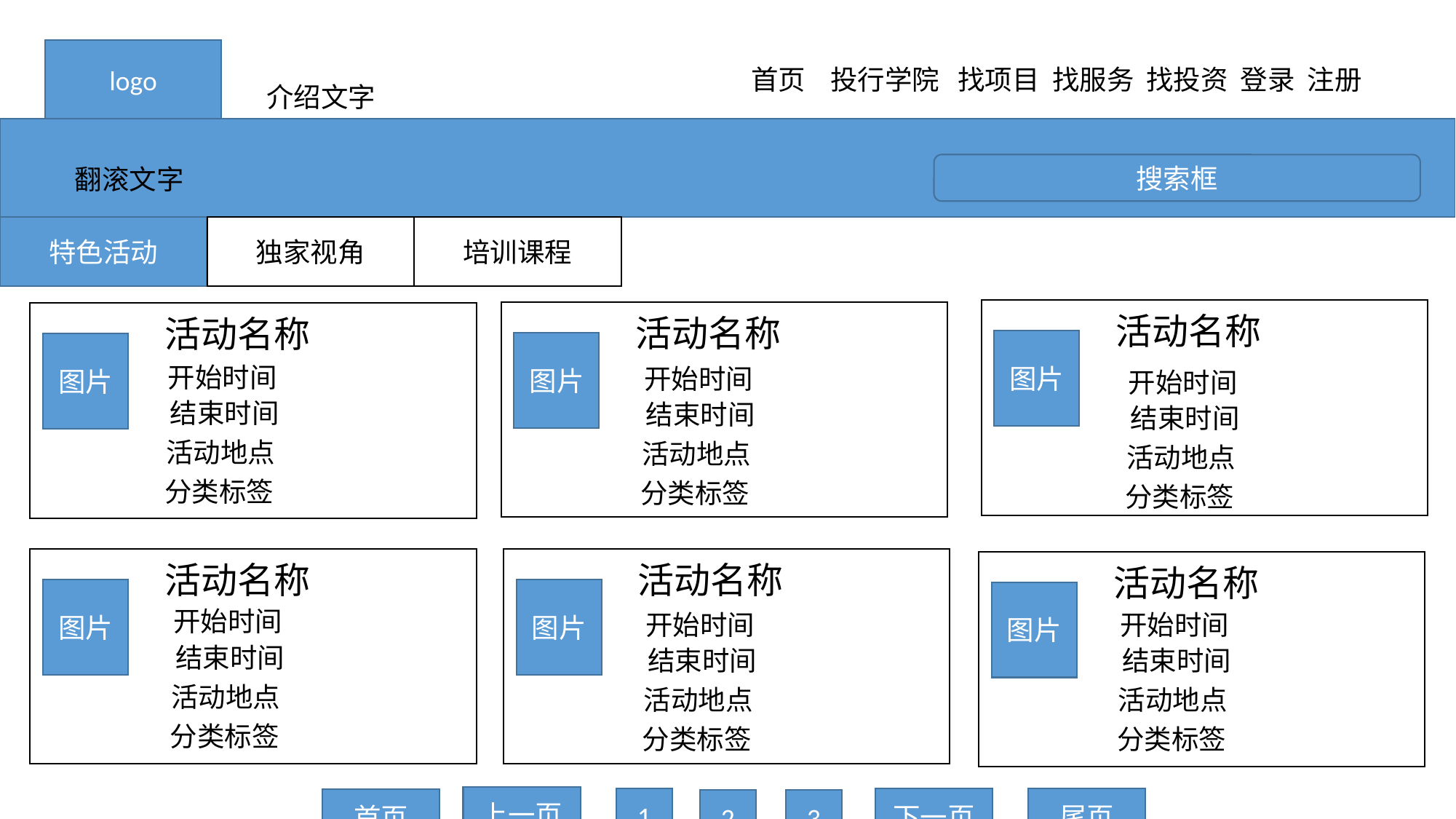

logo
首页    投行学院   找项目  找服务  找投资  登录  注册
介绍文字

搜索框
翻滚文字
特色活动
独家视角
培训课程

活动名称
活动名称
活动名称
图片
图片
图片
开始时间
开始时间
开始时间
结束时间
结束时间
结束时间
活动地点
活动地点
活动地点
分类标签
分类标签
分类标签

活动名称
活动名称
活动名称
图片
图片
图片
开始时间
开始时间
开始时间
结束时间
结束时间
结束时间
活动地点
活动地点
活动地点
分类标签
分类标签
分类标签
上一页
1
下一页
尾页
首页
2
3